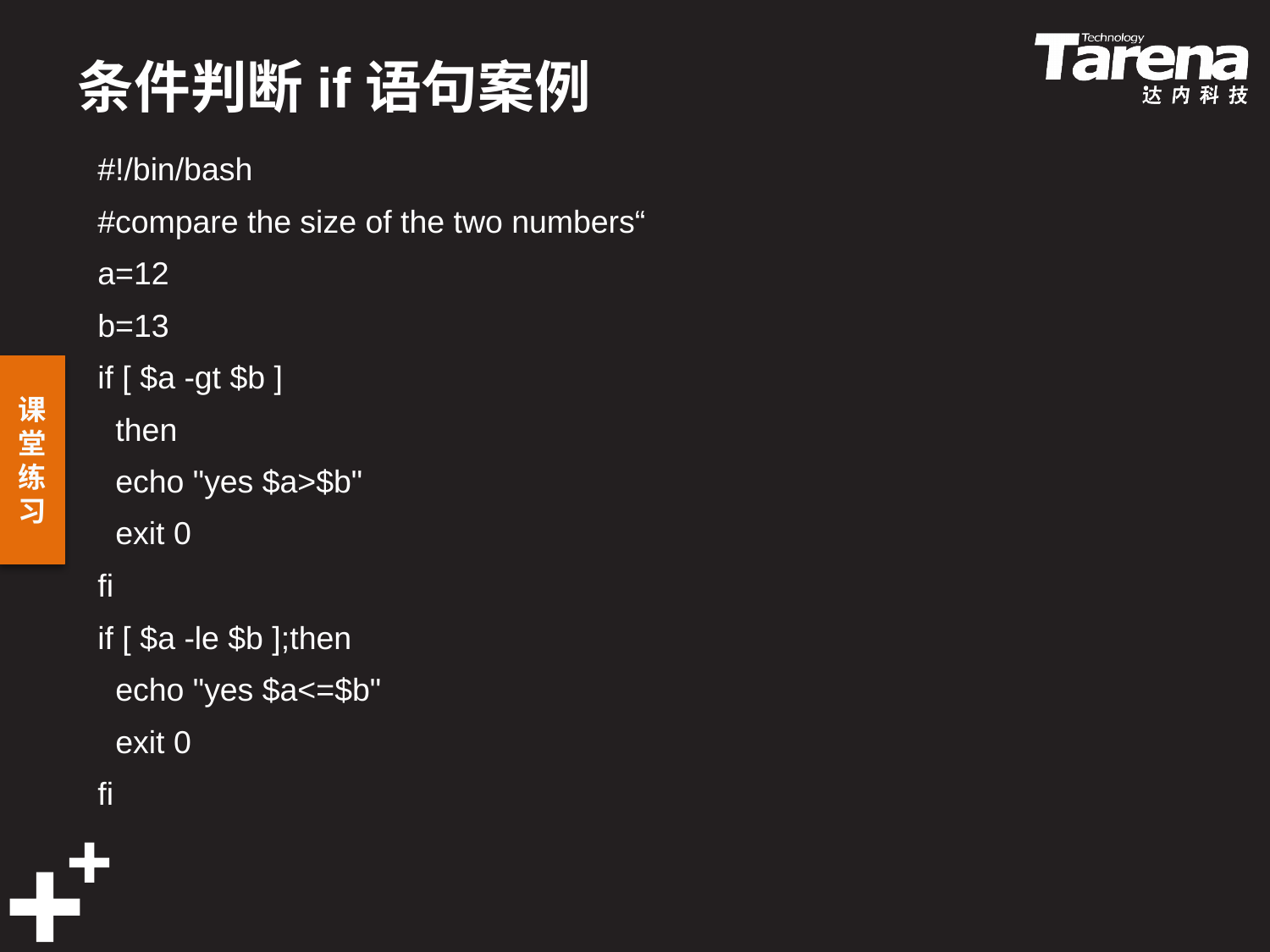

# 条件判断if语句案例
#!/bin/bash
#compare the size of the two numbers“
a=12
b=13
if [ $a -gt $b ]
  then
  echo "yes $a>$b"
  exit 0
fi
if [ $a -le $b ];then
  echo "yes $a<=$b"
  exit 0
fi